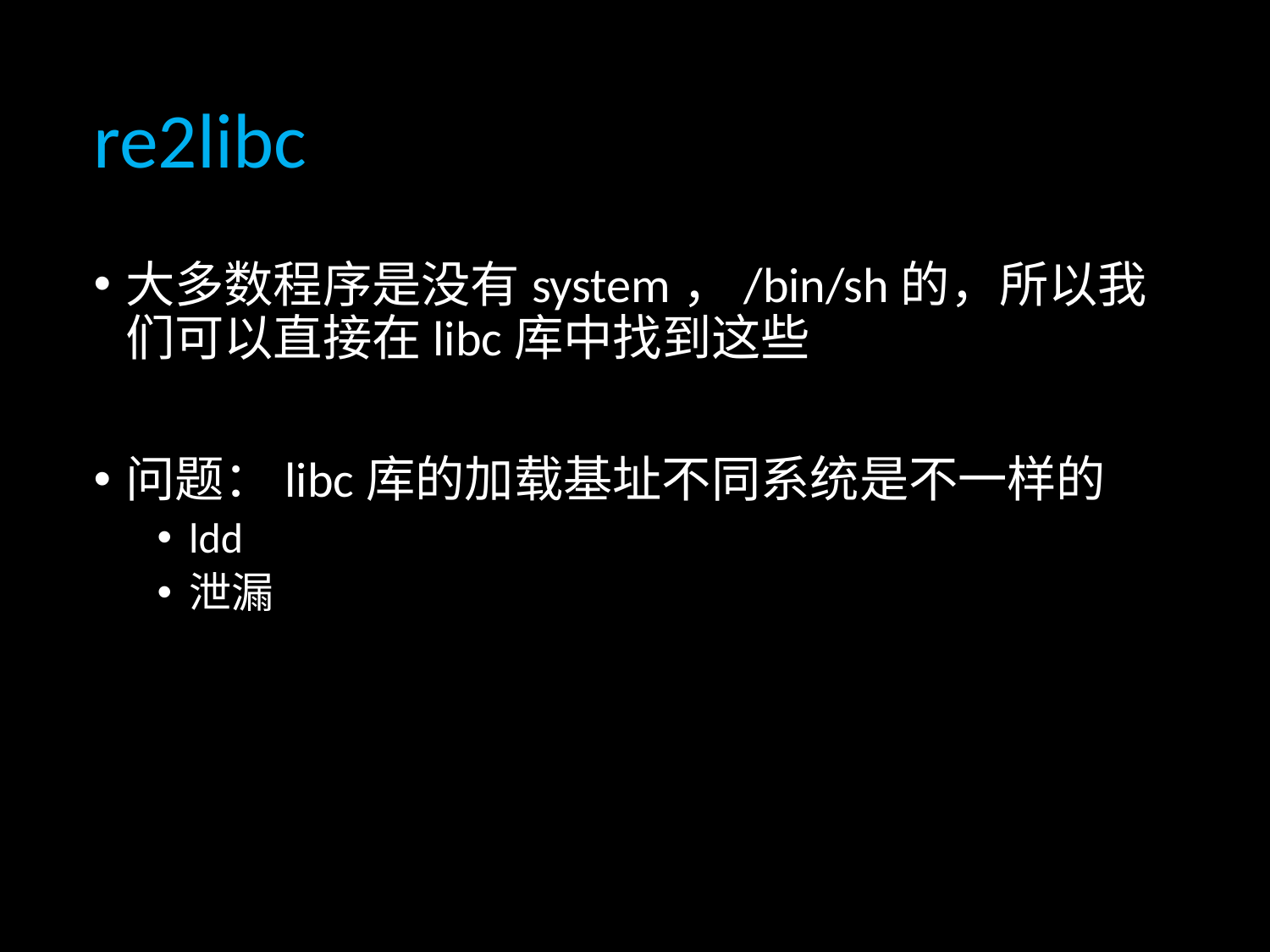

# re2libc
大多数程序是没有system，/bin/sh的，所以我们可以直接在libc库中找到这些

问题：libc库的加载基址不同系统是不一样的
ldd
泄漏